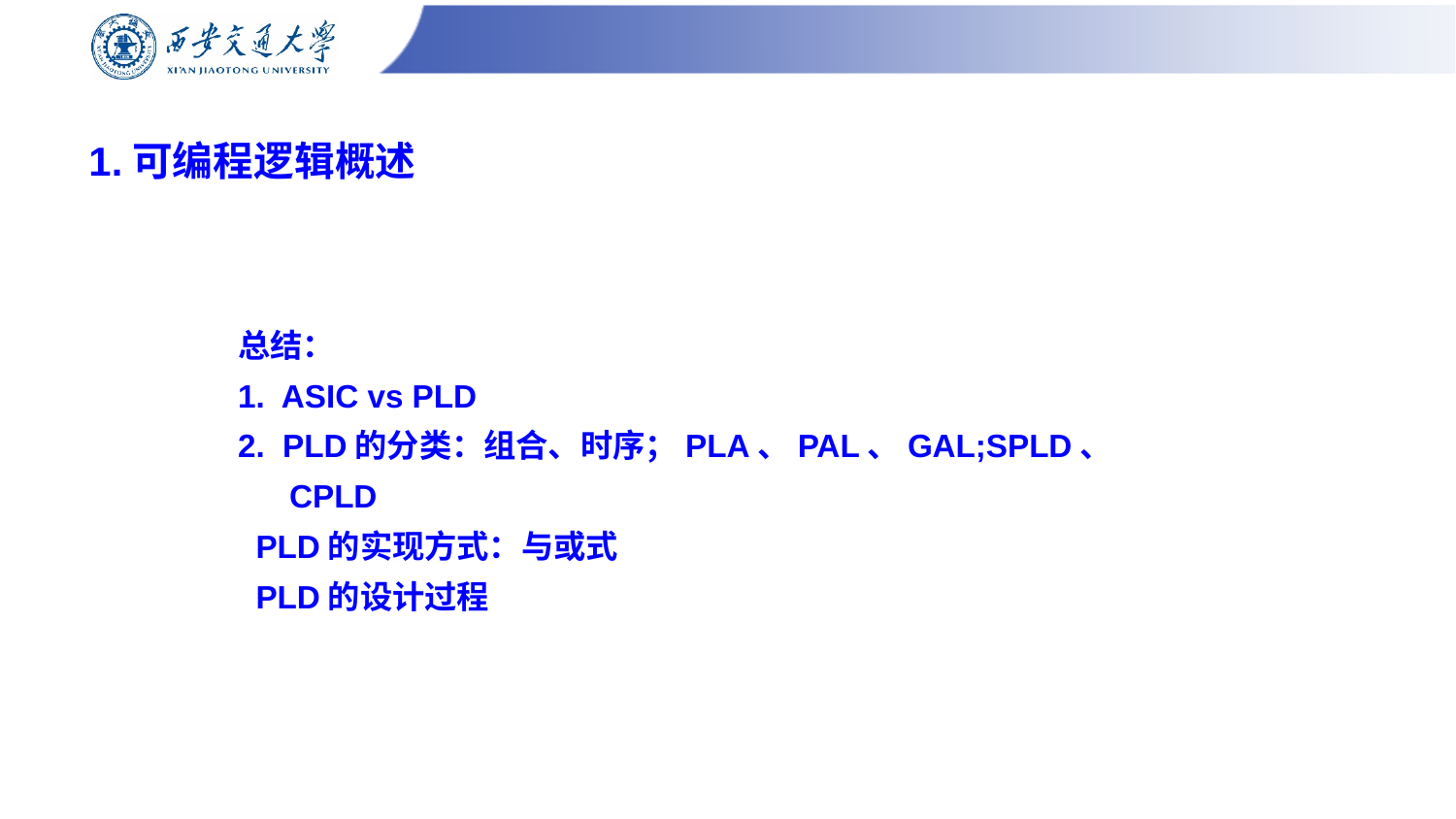

# 1.可编程逻辑概述
总结：
1.  ASIC vs PLD
2.  PLD的分类：组合、时序；PLA、PAL、GAL;SPLD、CPLD
  PLD的实现方式：与或式
  PLD的设计过程